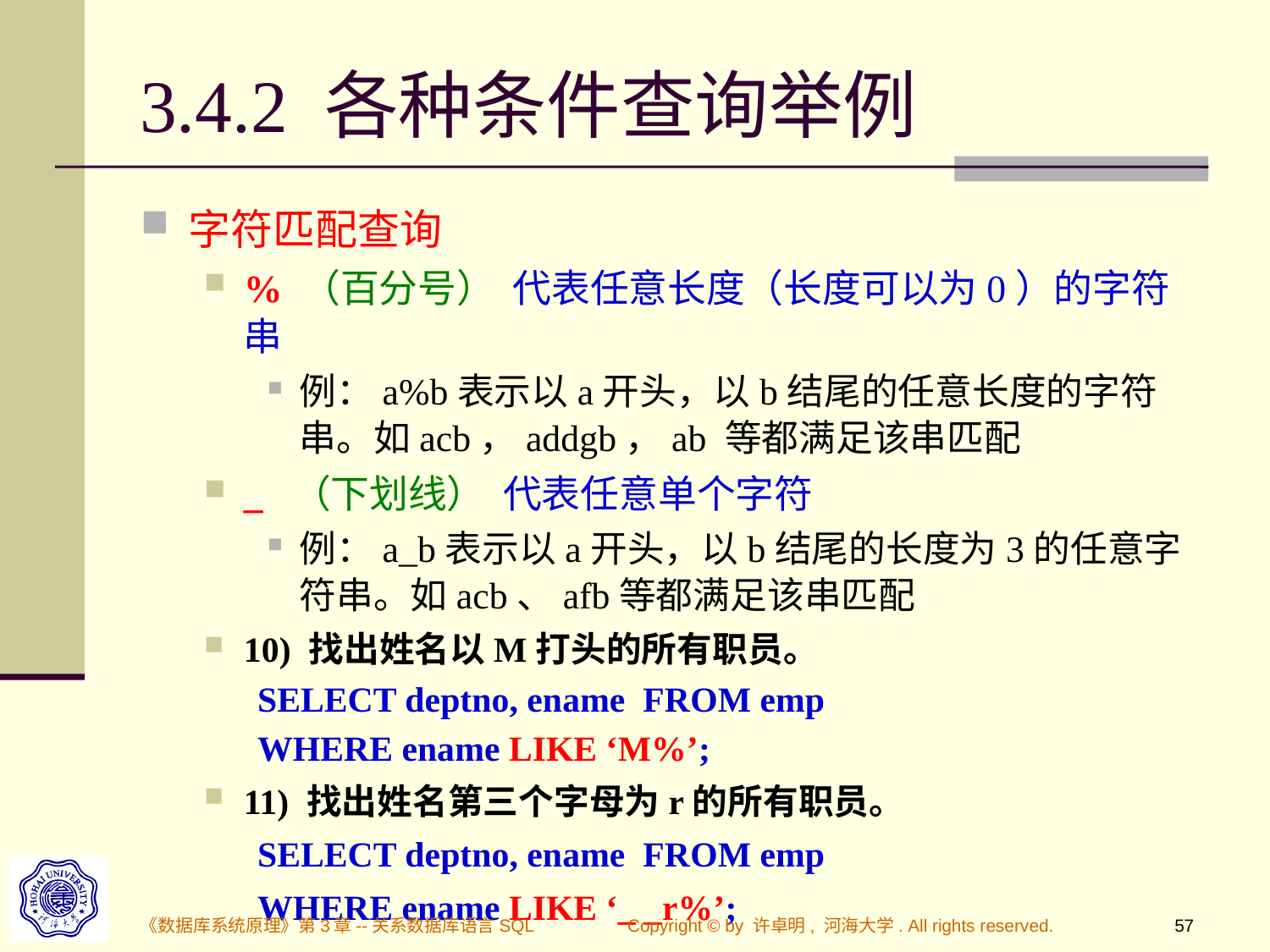

# 3.4.2 各种条件查询举例
字符匹配查询
% （百分号）  代表任意长度（长度可以为0）的字符串
例：a%b表示以a开头，以b结尾的任意长度的字符串。如acb，addgb，ab 等都满足该串匹配
_  （下划线）  代表任意单个字符
例：a_b表示以a开头，以b结尾的长度为3的任意字符串。如acb、afb等都满足该串匹配
10) 找出姓名以M打头的所有职员。
      SELECT deptno, ename  FROM emp
      WHERE ename LIKE ‘M%’;
11) 找出姓名第三个字母为r的所有职员。
      SELECT deptno, ename  FROM emp
      WHERE ename LIKE ‘_ _r%’;
《数据库系统原理》第3章--关系数据库语言SQL
Copyright © by 许卓明, 河海大学. All rights reserved.
57